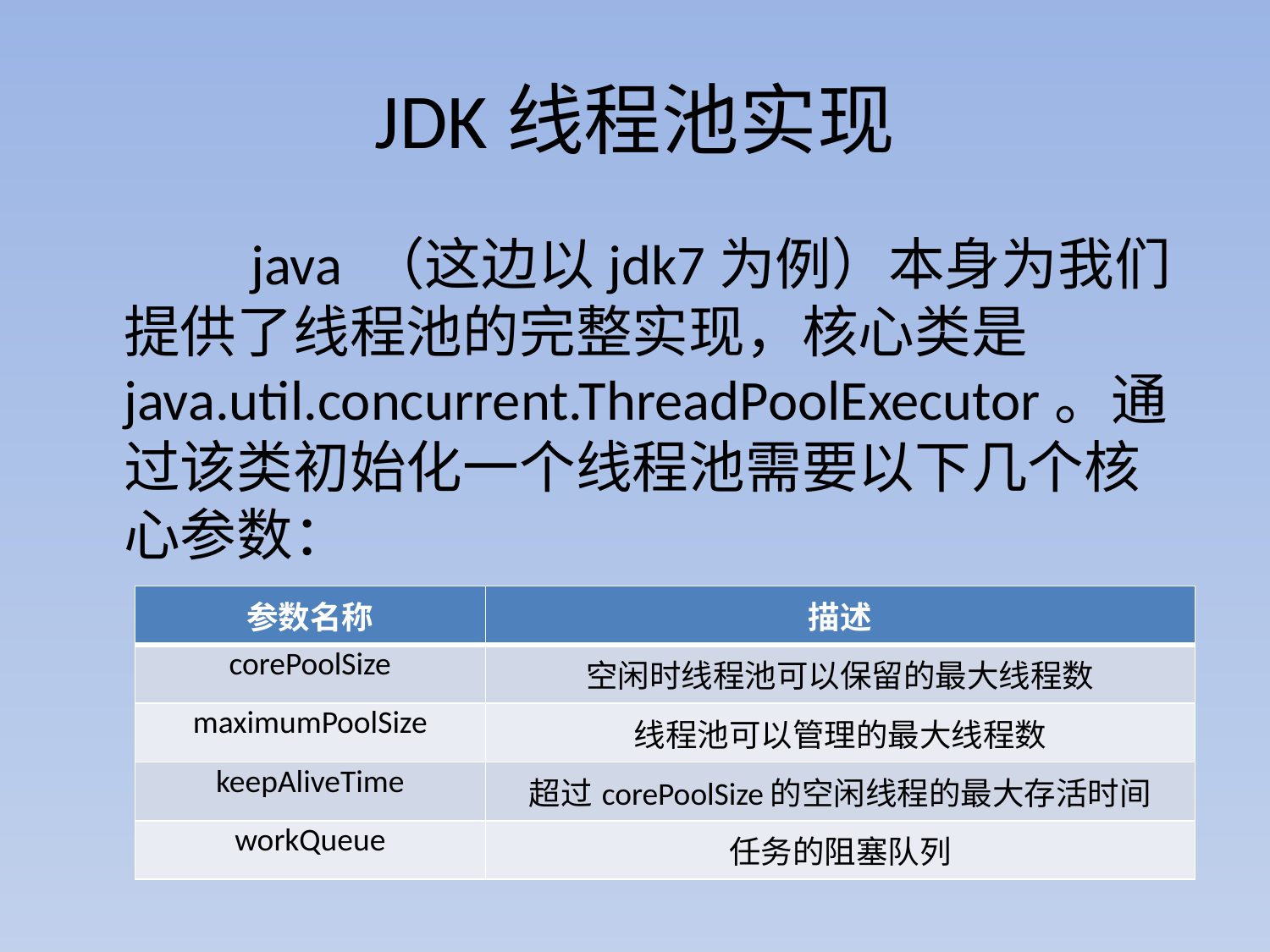

# JDK线程池实现
		java （这边以jdk7为例）本身为我们提供了线程池的完整实现，核心类是java.util.concurrent.ThreadPoolExecutor。通过该类初始化一个线程池需要以下几个核心参数：

| 参数名称 | 描述 |
| --- | --- |
| corePoolSize | 空闲时线程池可以保留的最大线程数 |
| maximumPoolSize | 线程池可以管理的最大线程数 |
| keepAliveTime | 超过corePoolSize的空闲线程的最大存活时间 |
| workQueue | 任务的阻塞队列 |